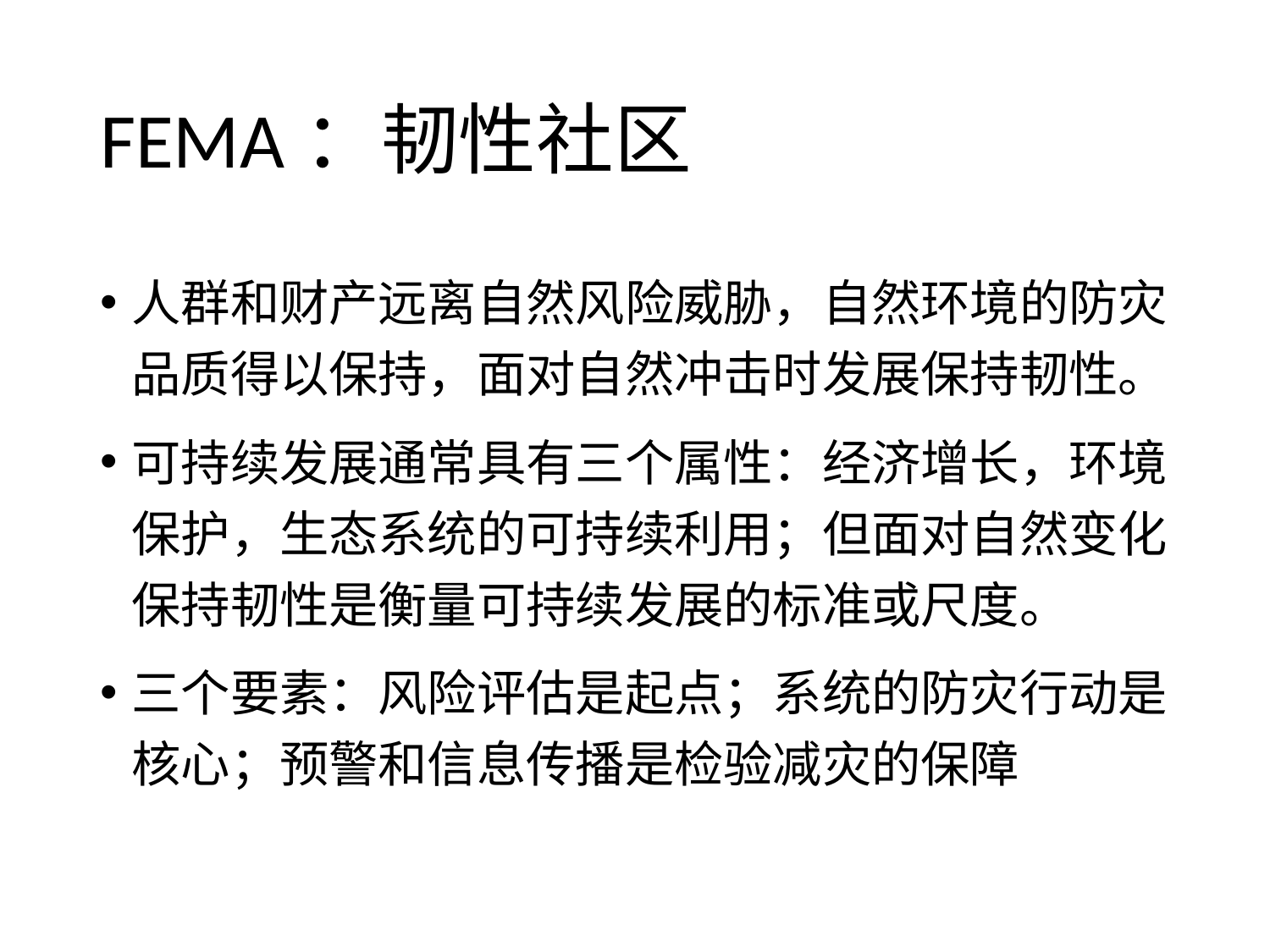

# FEMA：韧性社区
人群和财产远离自然风险威胁，自然环境的防灾品质得以保持，面对自然冲击时发展保持韧性。
可持续发展通常具有三个属性：经济增长，环境保护，生态系统的可持续利用；但面对自然变化保持韧性是衡量可持续发展的标准或尺度。
三个要素：风险评估是起点；系统的防灾行动是核心；预警和信息传播是检验减灾的保障